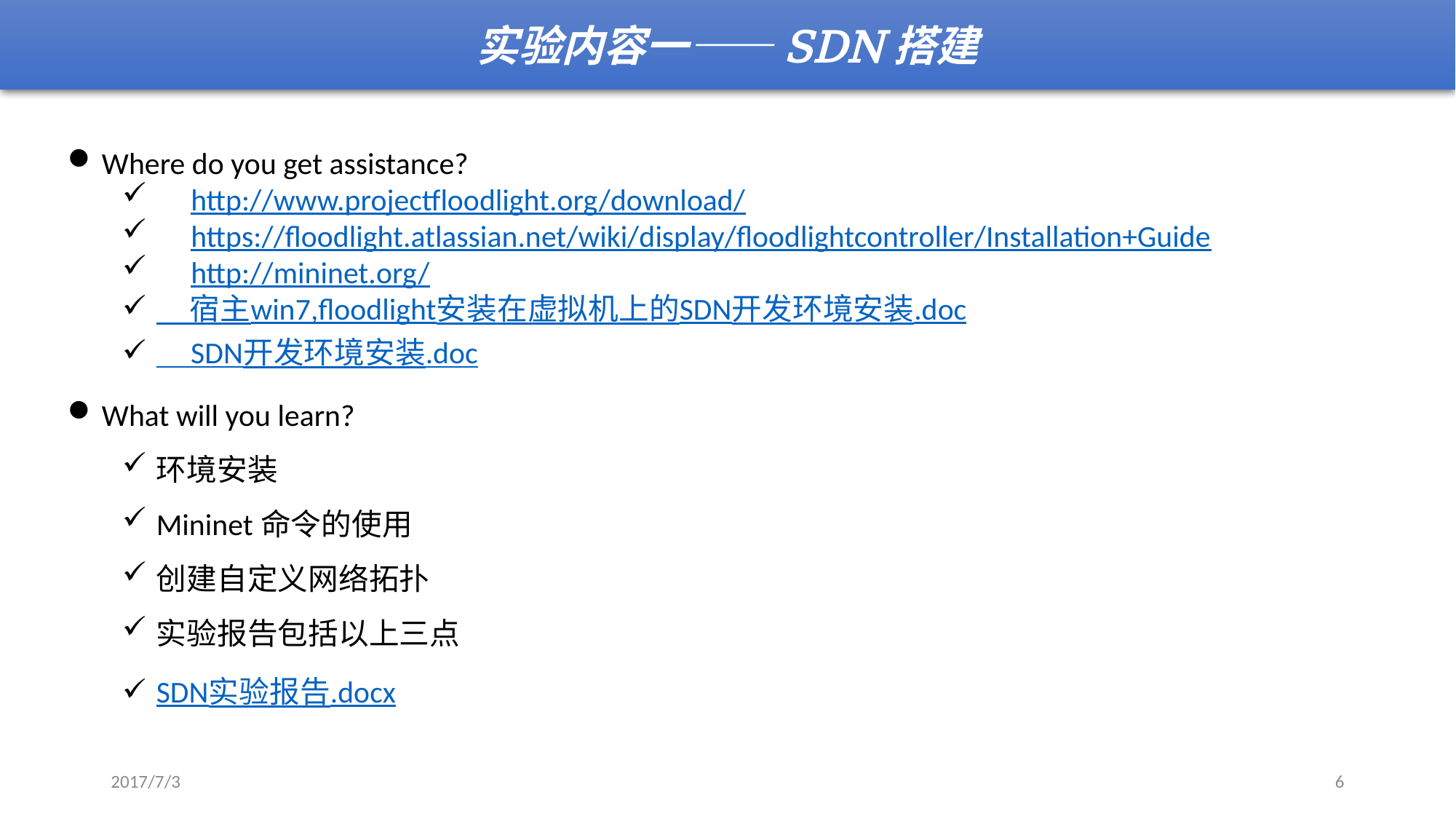

实验内容一——SDN搭建
Where do you get assistance?
     http://www.projectfloodlight.org/download/
     https://floodlight.atlassian.net/wiki/display/floodlightcontroller/Installation+Guide
     http://mininet.org/
     宿主win7,floodlight安装在虚拟机上的SDN开发环境安装.doc
     SDN开发环境安装.doc
What will you learn?
环境安装
Mininet命令的使用
创建自定义网络拓扑
实验报告包括以上三点
SDN实验报告.docx

2017/7/3
6